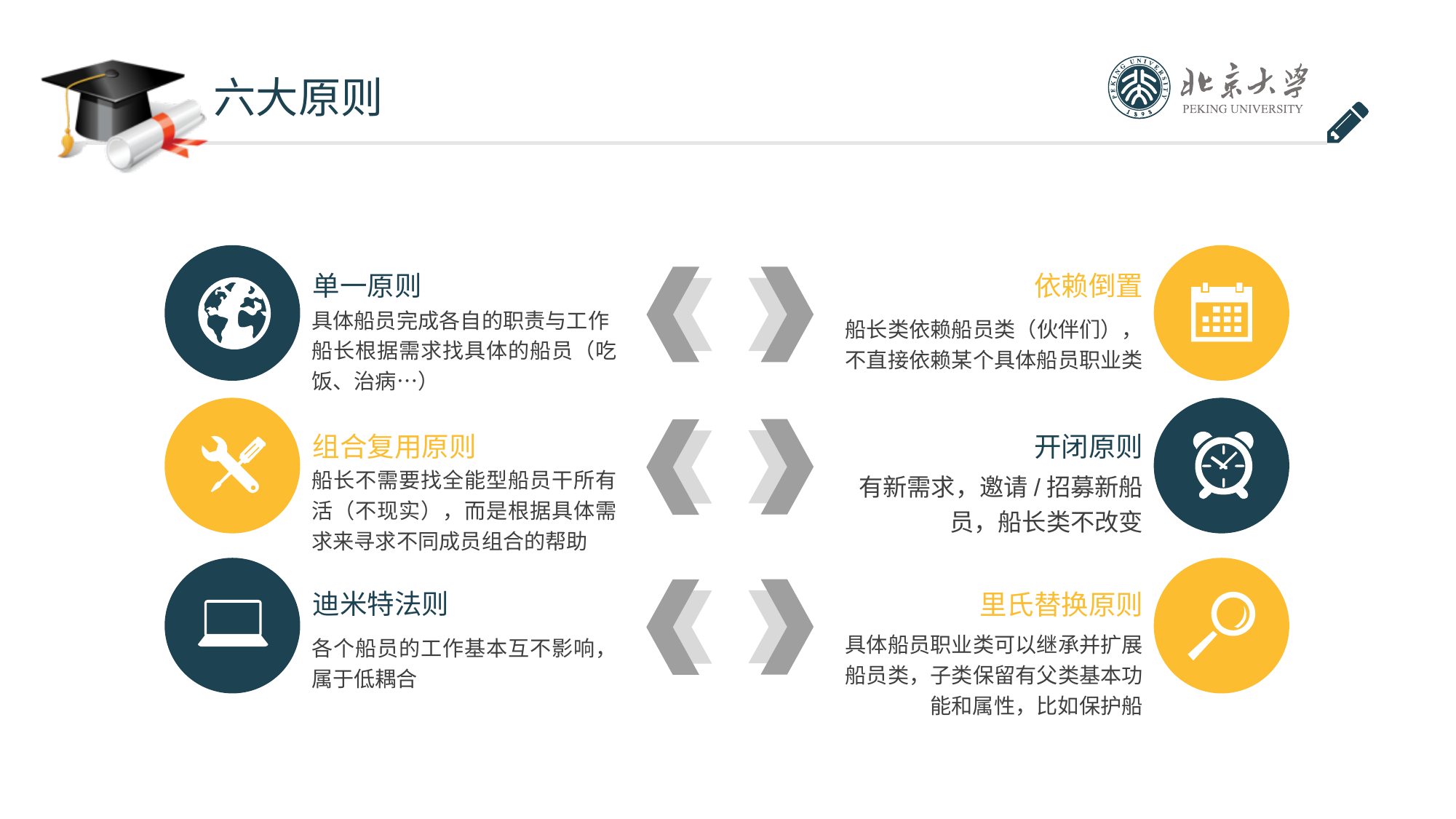

六大原则

单一原则
具体船员完成各自的职责与工作
船长根据需求找具体的船员（吃饭、治病…）
依赖倒置
船长类依赖船员类（伙伴们），不直接依赖某个具体船员职业类

组合复用原则
船长不需要找全能型船员干所有活（不现实），而是根据具体需求来寻求不同成员组合的帮助
开闭原则
有新需求，邀请/招募新船员，船长类不改变

迪米特法则
各个船员的工作基本互不影响，属于低耦合
里氏替换原则
具体船员职业类可以继承并扩展船员类，子类保留有父类基本功能和属性，比如保护船